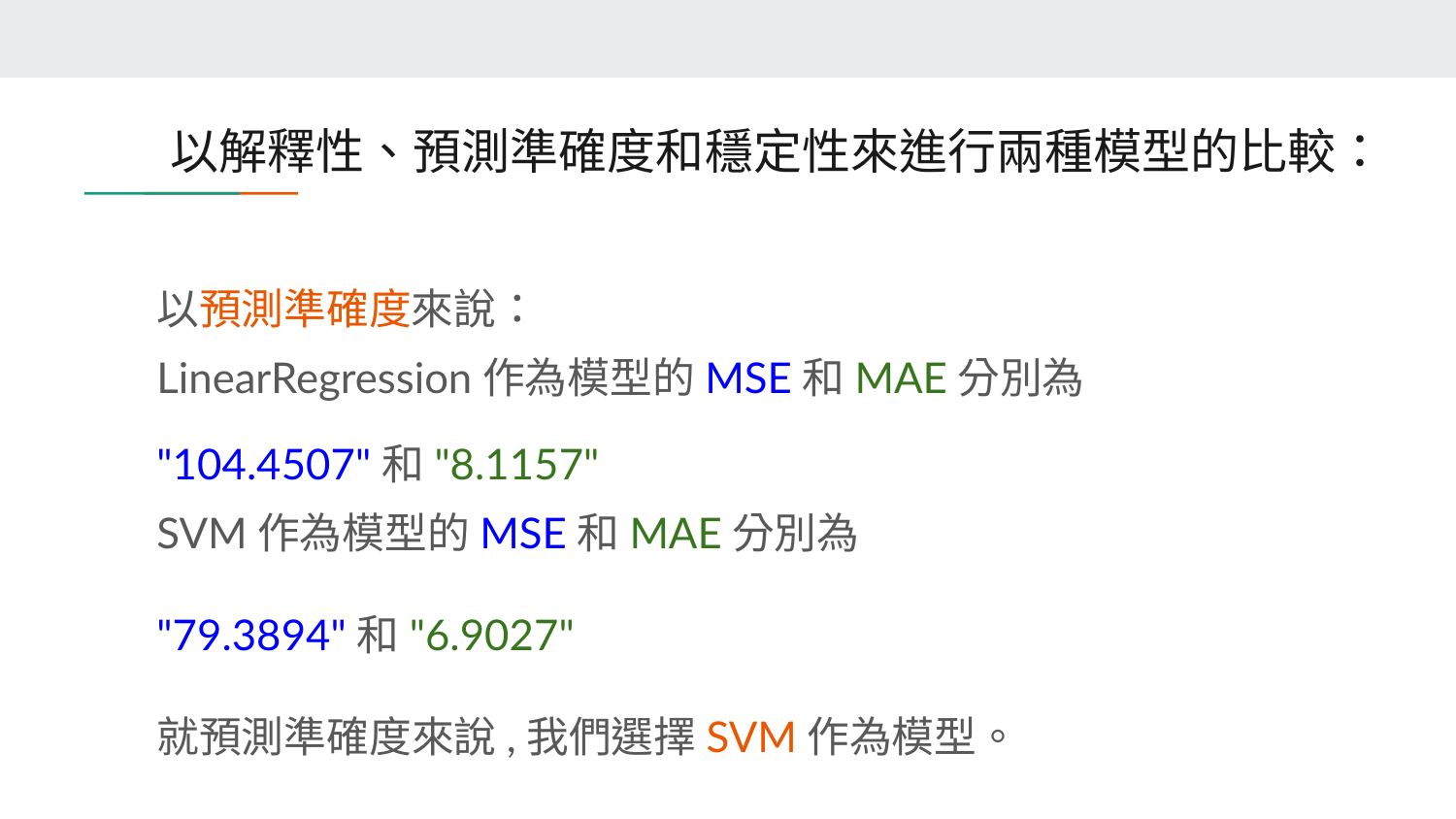

# 以解釋性、預測準確度和穩定性來進行兩種模型的比較：
以預測準確度來說：
LinearRegression作為模型的MSE和MAE分別為
"104.4507"和"8.1157"
SVM作為模型的MSE和MAE分別為
"79.3894"和"6.9027"
就預測準確度來說,我們選擇SVM作為模型。